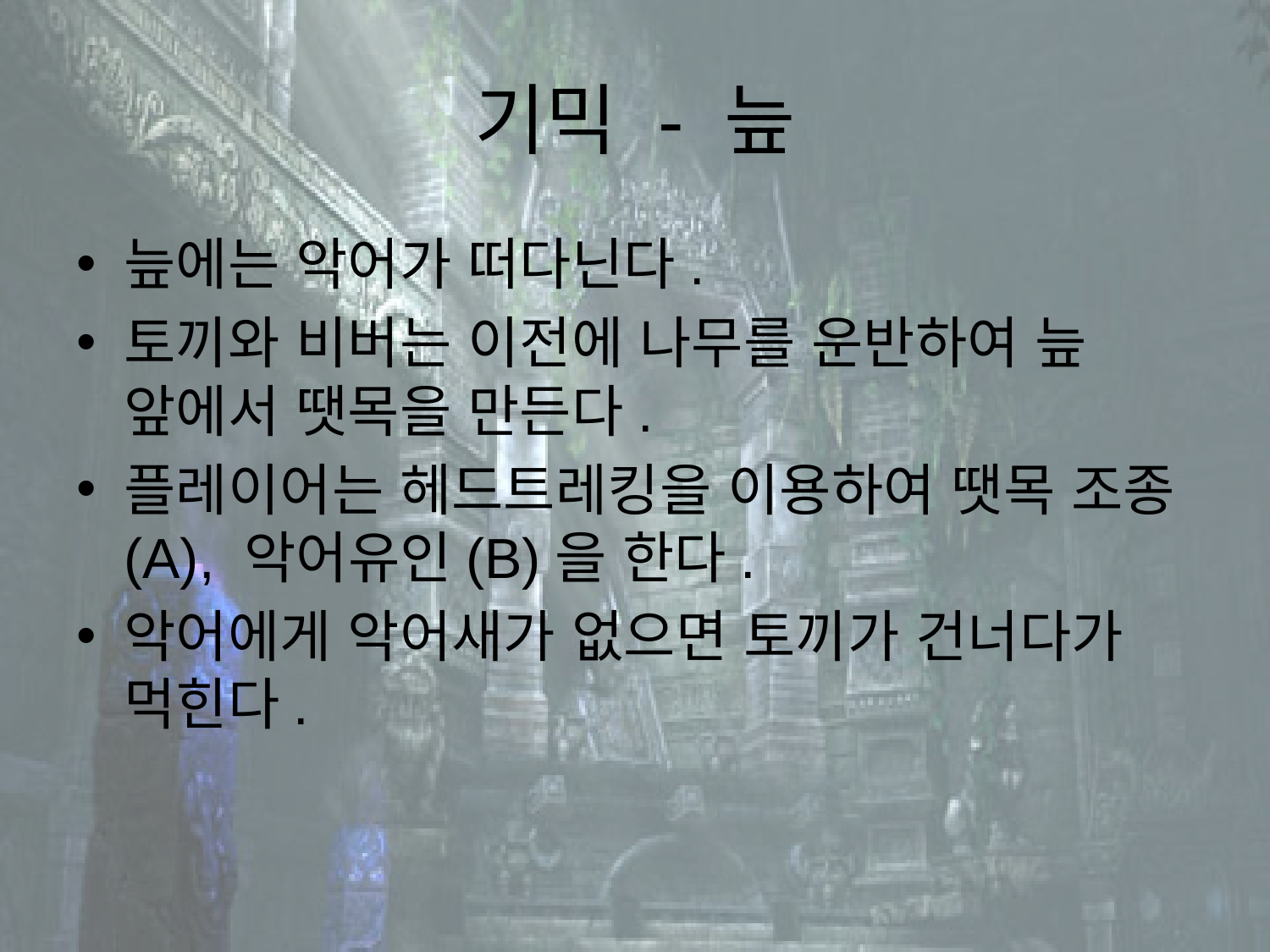

# 기믹 - 늪
늪에는 악어가 떠다닌다.
토끼와 비버는 이전에 나무를 운반하여 늪 앞에서 땟목을 만든다.
플레이어는 헤드트레킹을 이용하여 땟목 조종(A), 악어유인(B)을 한다.
악어에게 악어새가 없으면 토끼가 건너다가 먹힌다.